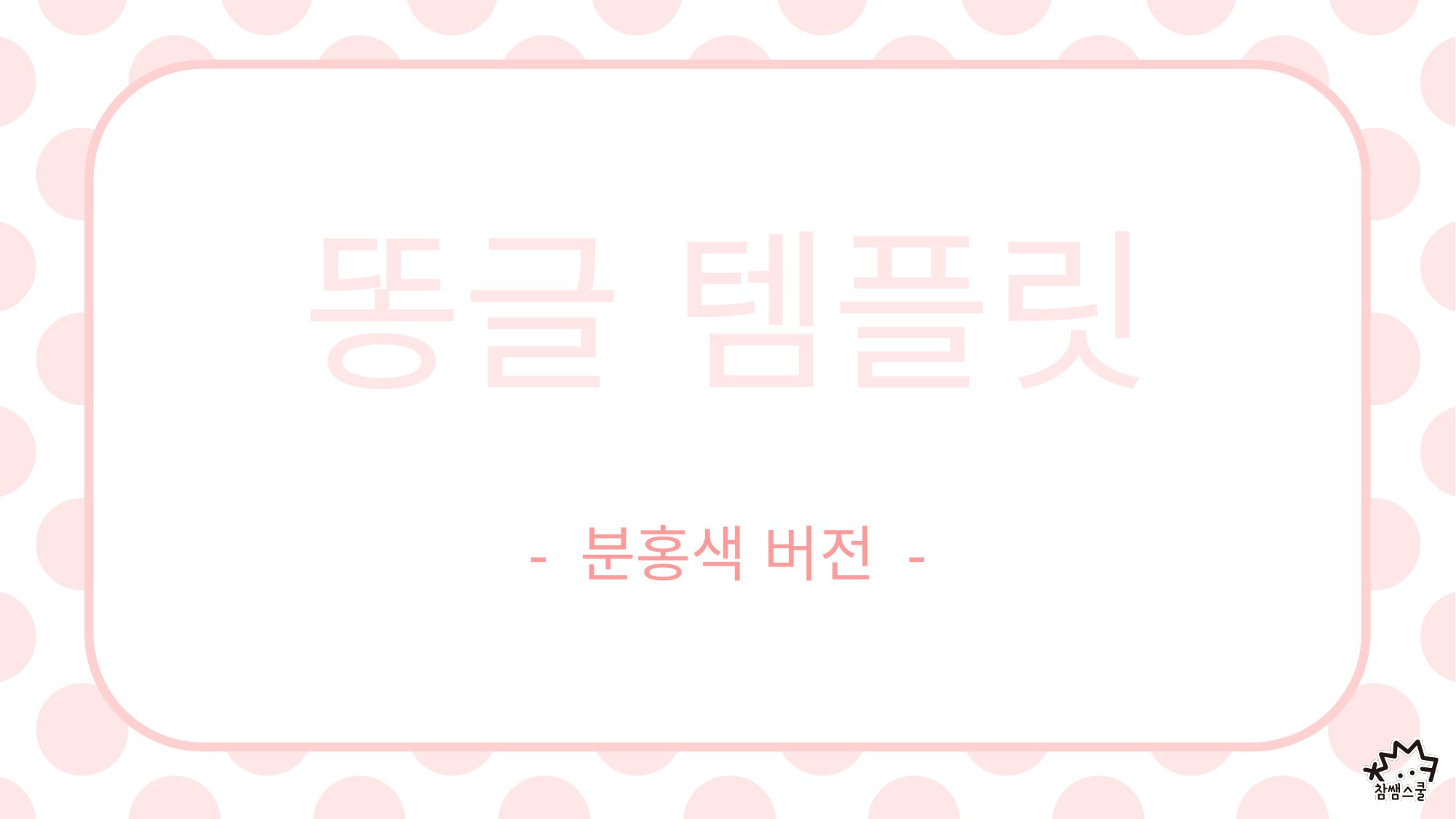

# 똥글 템플릿

- 분홍색 버전 -